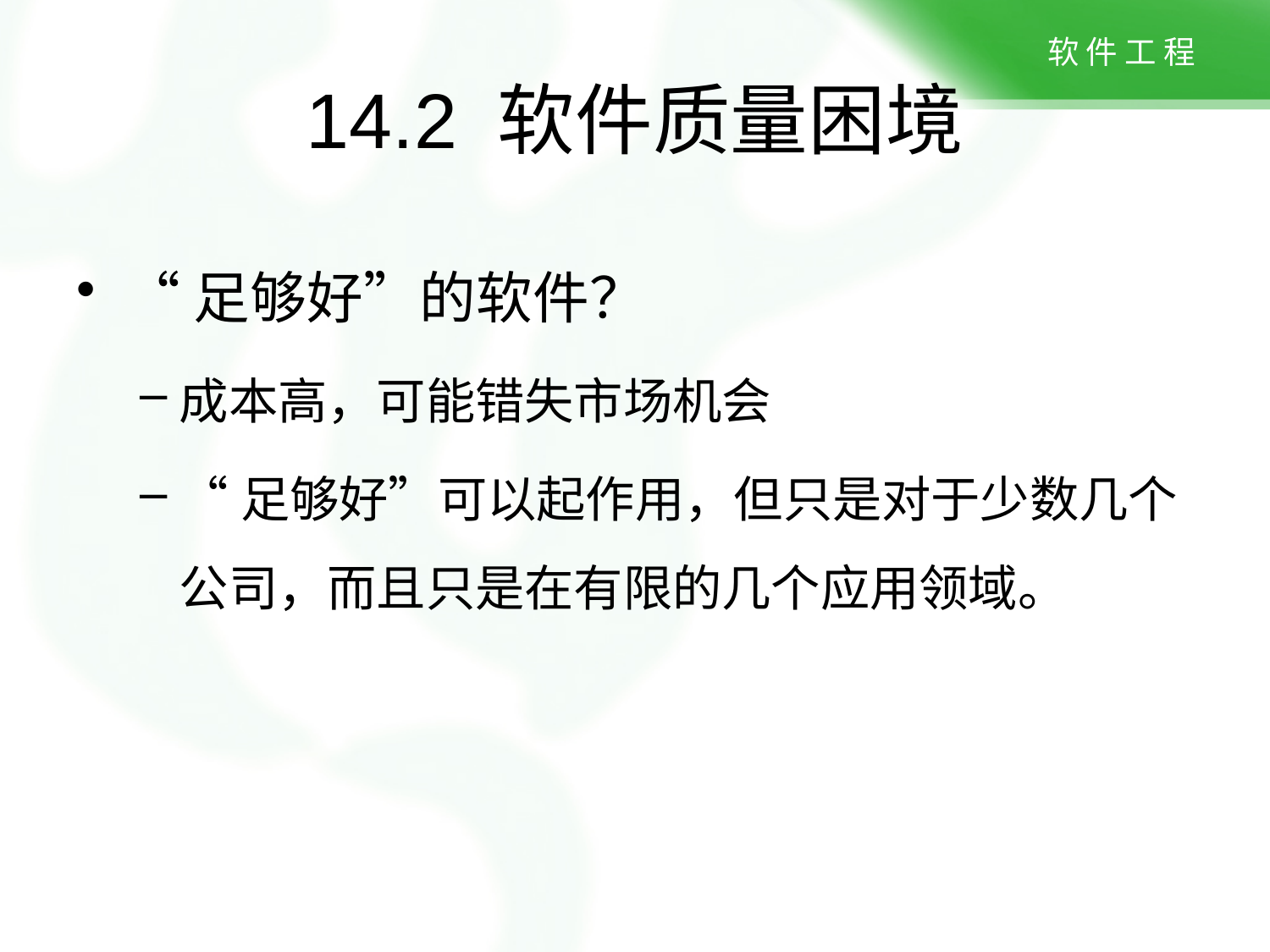

# 14.2 软件质量困境
“足够好”的软件？
成本高，可能错失市场机会
“足够好”可以起作用，但只是对于少数几个公司，而且只是在有限的几个应用领域。